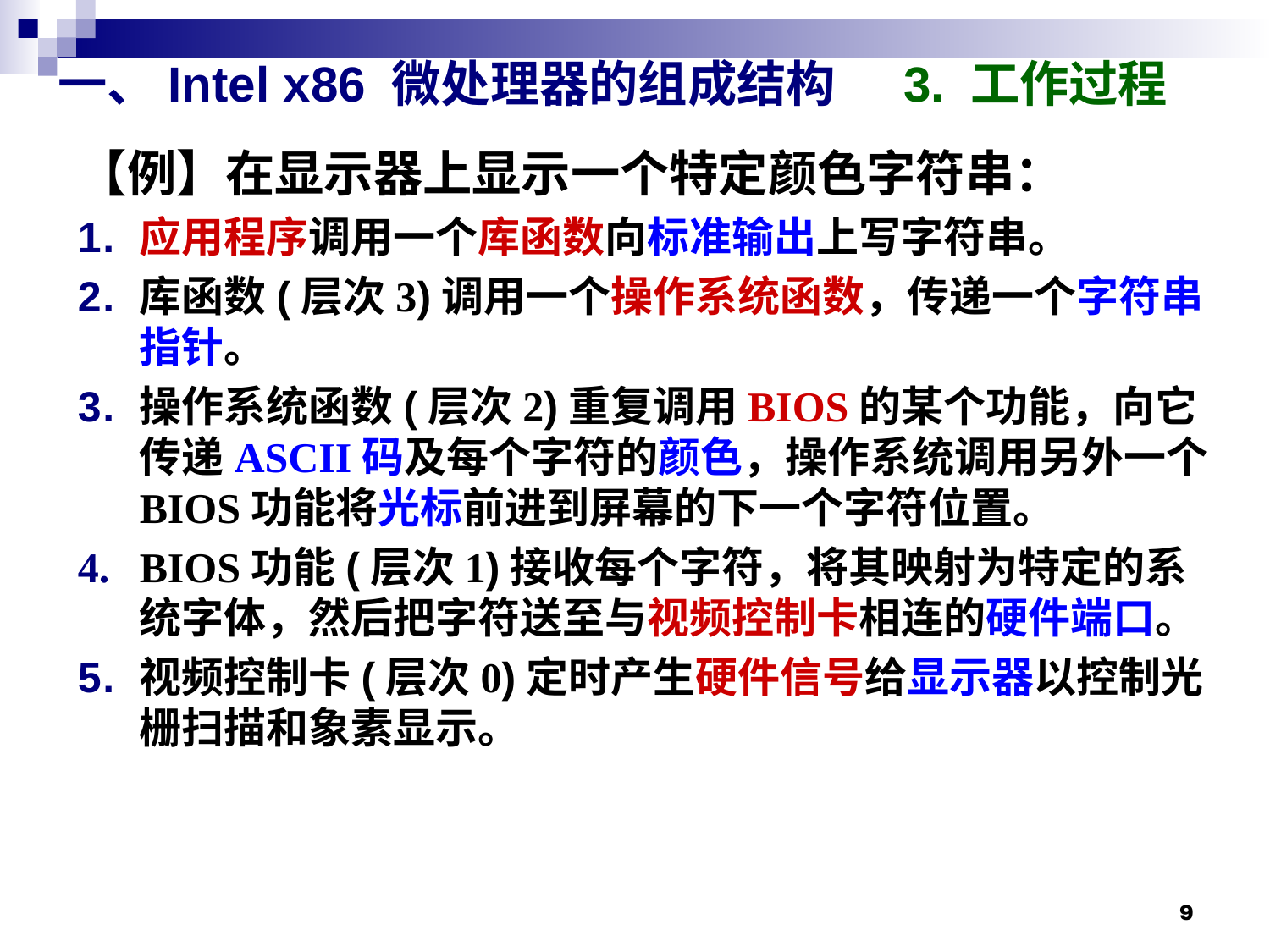

# 一、Intel x86 微处理器的组成结构     3. 工作过程
【例】在显示器上显示一个特定颜色字符串：
应用程序调用一个库函数向标准输出上写字符串。
库函数(层次3)调用一个操作系统函数，传递一个字符串指针。
操作系统函数(层次2)重复调用BIOS的某个功能，向它传递ASCII码及每个字符的颜色，操作系统调用另外一个BIOS功能将光标前进到屏幕的下一个字符位置。
BIOS功能(层次1)接收每个字符，将其映射为特定的系统字体，然后把字符送至与视频控制卡相连的硬件端口。
视频控制卡(层次0)定时产生硬件信号给显示器以控制光栅扫描和象素显示。
9